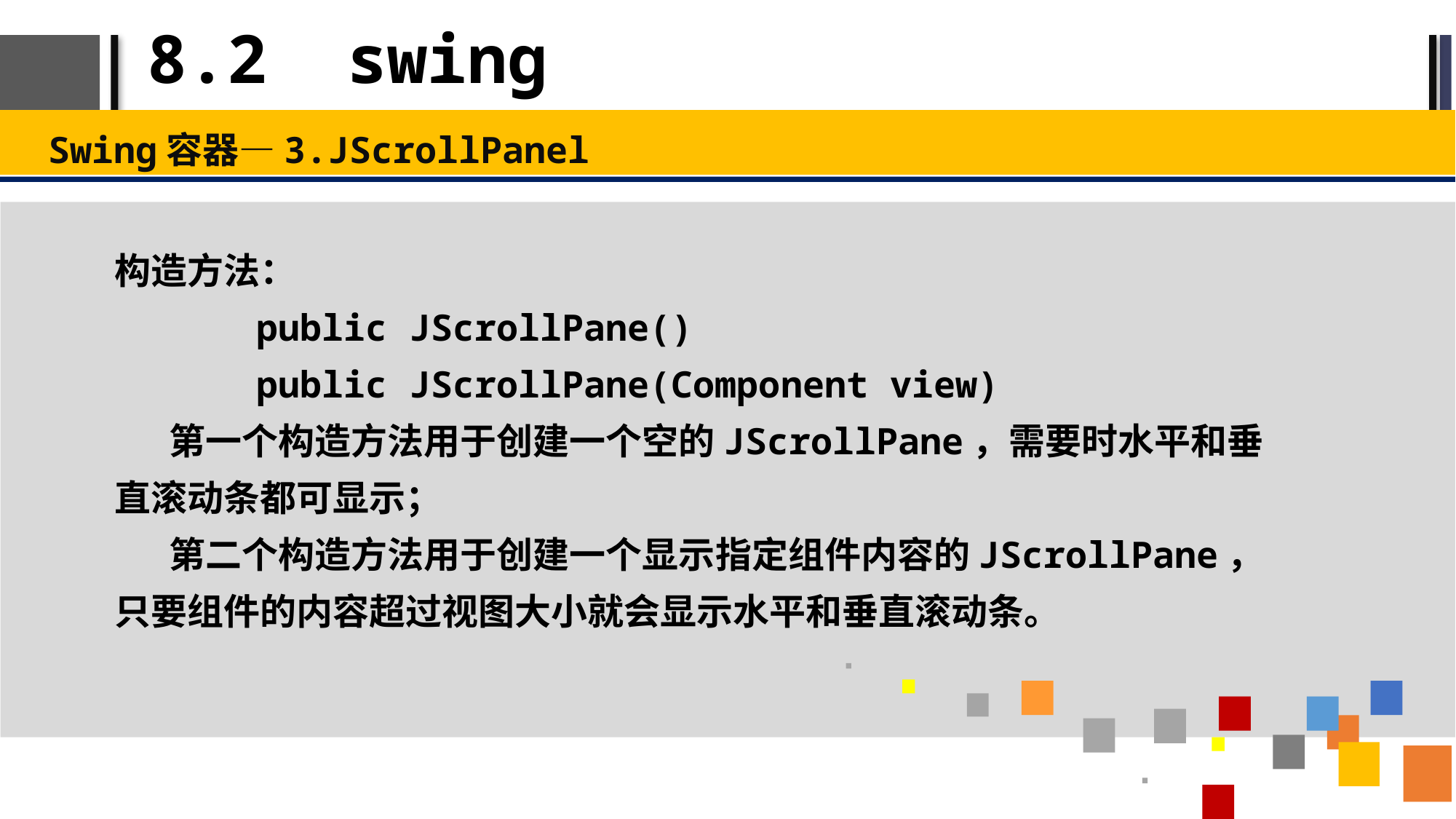

# 8.2  swing

Swing容器—3.JScrollPanel

构造方法：
    public JScrollPane()
    public JScrollPane(Component view)
第一个构造方法用于创建一个空的JScrollPane，需要时水平和垂直滚动条都可显示；
第二个构造方法用于创建一个显示指定组件内容的JScrollPane，只要组件的内容超过视图大小就会显示水平和垂直滚动条。